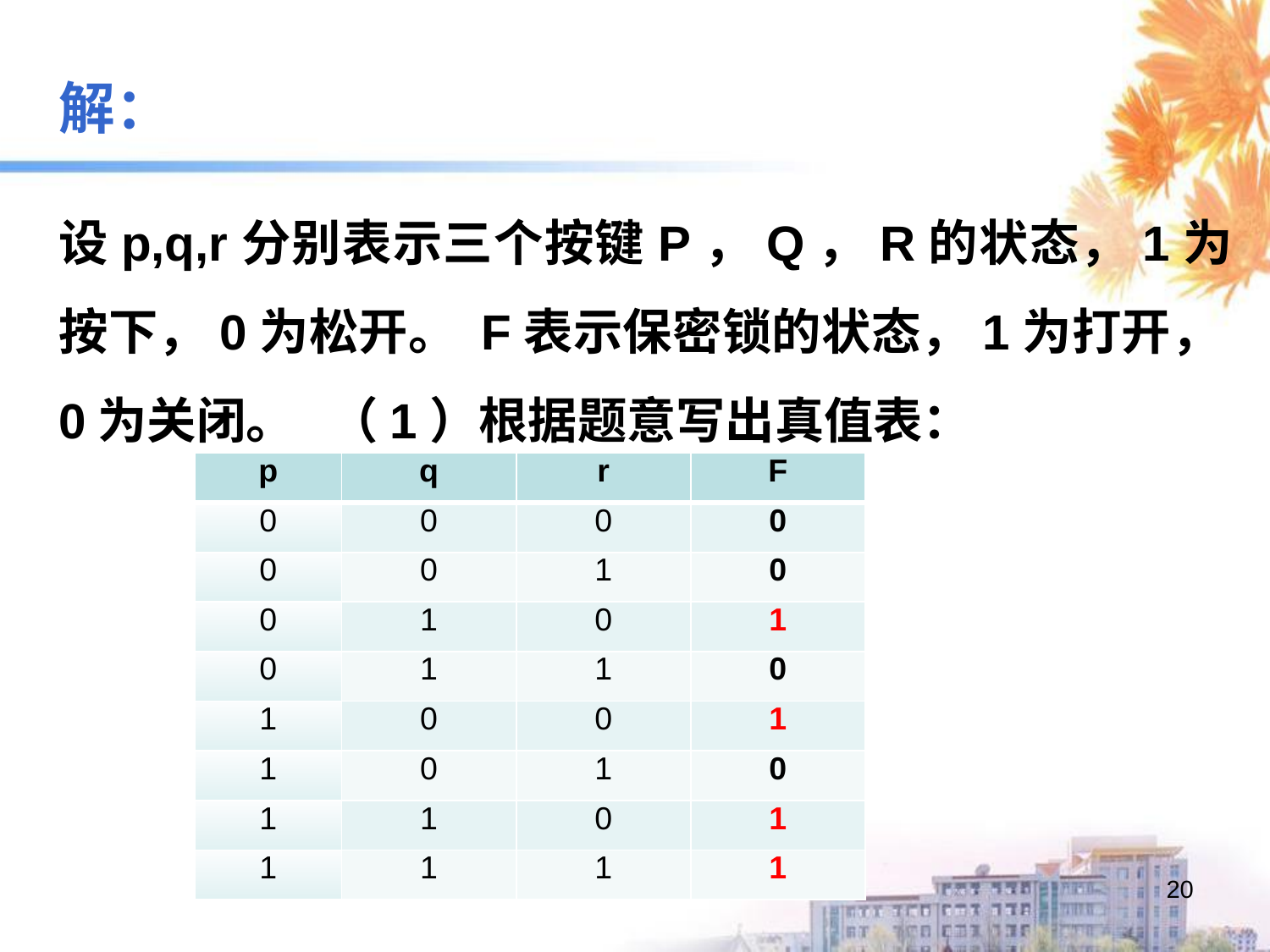

解：
设p,q,r分别表示三个按键P，Q，R的状态，1为按下，0为松开。 F表示保密锁的状态，1为打开，0为关闭。   （1）根据题意写出真值表：
| p | q | r | F |
| --- | --- | --- | --- |
| 0 | 0 | 0 | 0 |
| 0 | 0 | 1 | 0 |
| 0 | 1 | 0 | 1 |
| 0 | 1 | 1 | 0 |
| 1 | 0 | 0 | 1 |
| 1 | 0 | 1 | 0 |
| 1 | 1 | 0 | 1 |
| 1 | 1 | 1 | 1 |
20